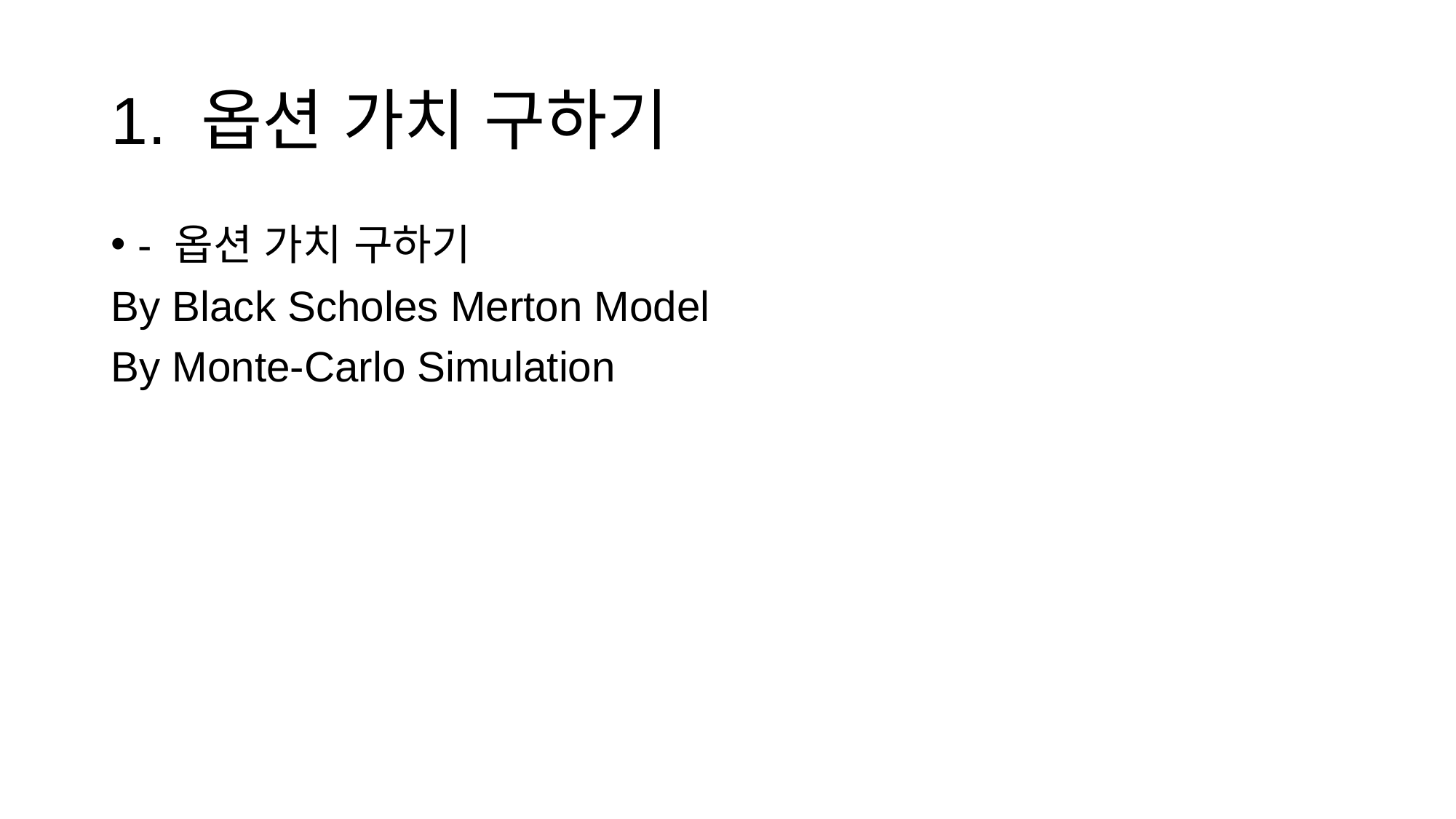

# 1. 옵션 가치 구하기
- 옵션 가치 구하기
By Black Scholes Merton Model
By Monte-Carlo Simulation